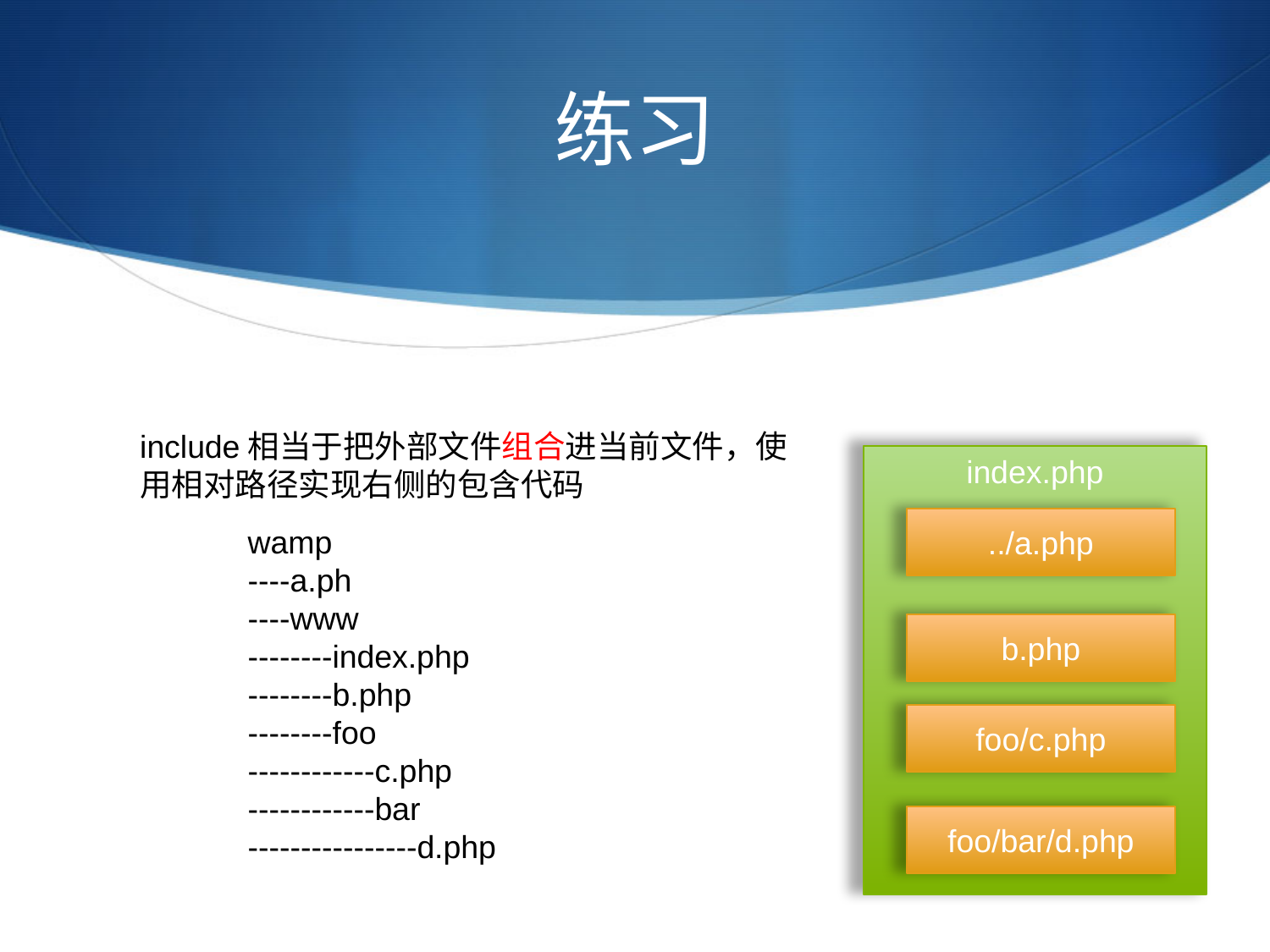

# 练习
include相当于把外部文件组合进当前文件，使用相对路径实现右侧的包含代码
index.php
../a.php
wamp
----a.ph
----www
--------index.php
--------b.php
--------foo
------------c.php
------------bar
----------------d.php
b.php
foo/c.php
foo/bar/d.php